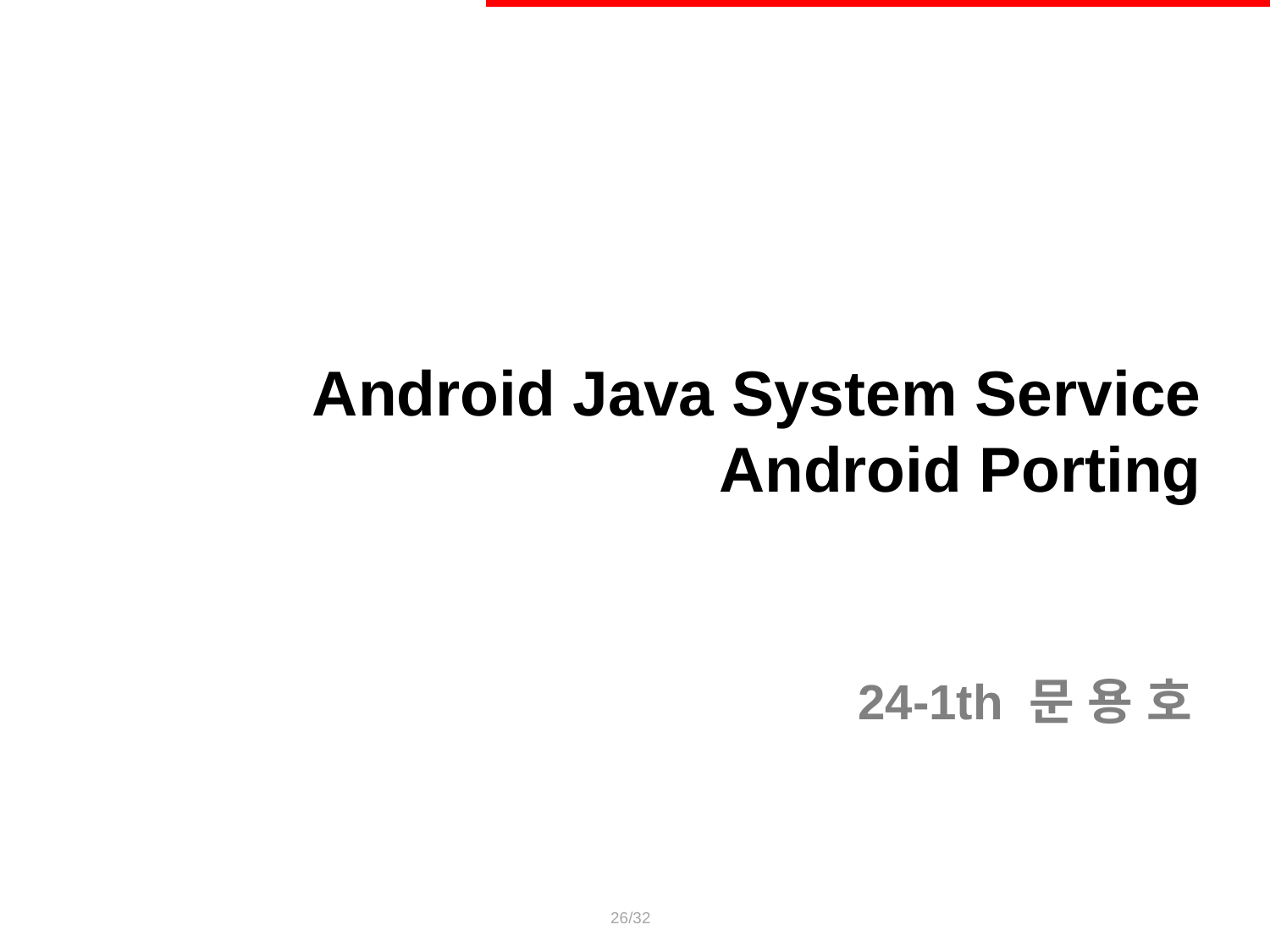

# Android Java System Service Android Porting
24-1th 문 용 호